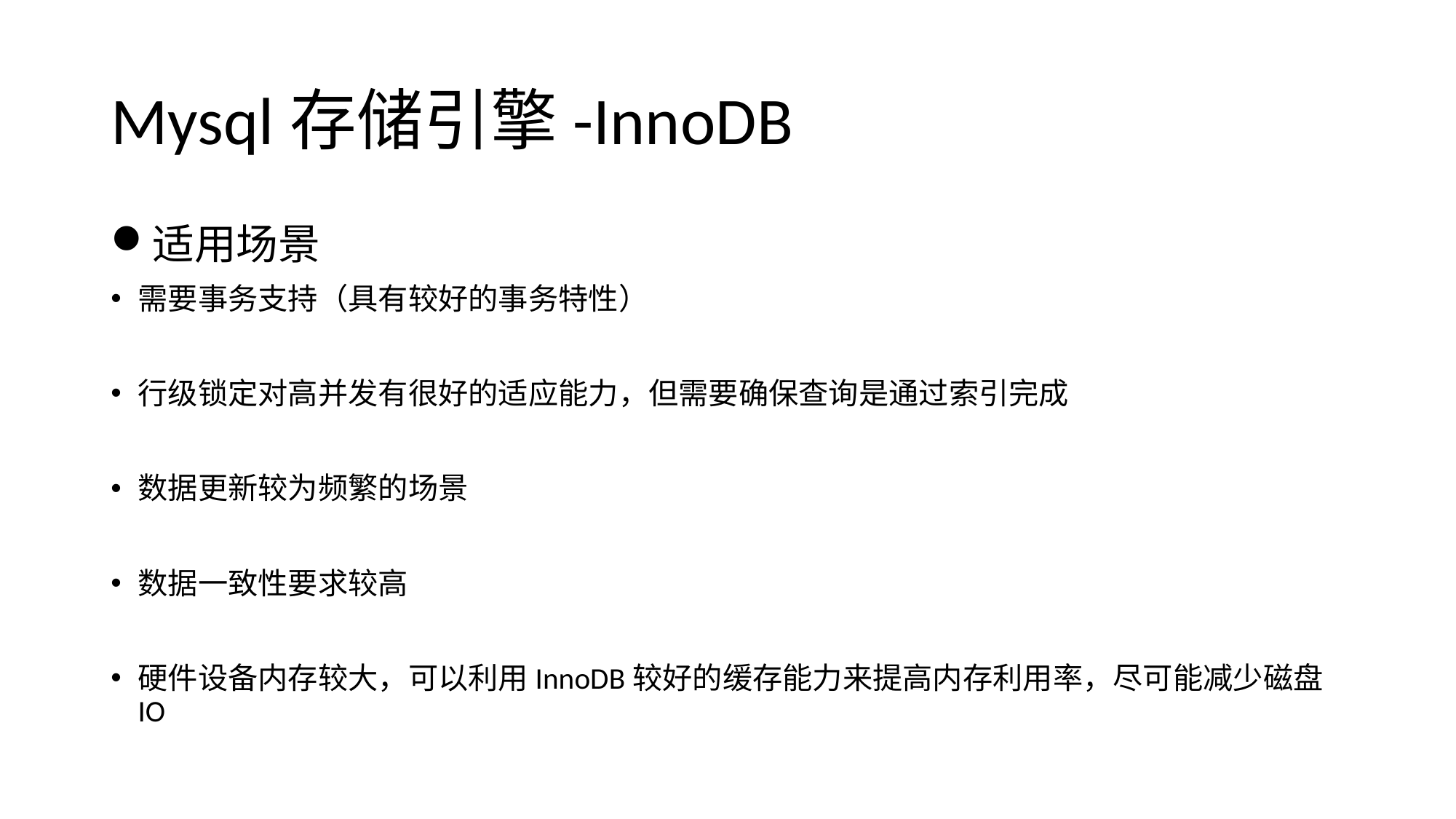

# Mysql存储引擎-InnoDB
适用场景
需要事务支持（具有较好的事务特性）

行级锁定对高并发有很好的适应能力，但需要确保查询是通过索引完成

数据更新较为频繁的场景

数据一致性要求较高

硬件设备内存较大，可以利用InnoDB较好的缓存能力来提高内存利用率，尽可能减少磁盘 IO